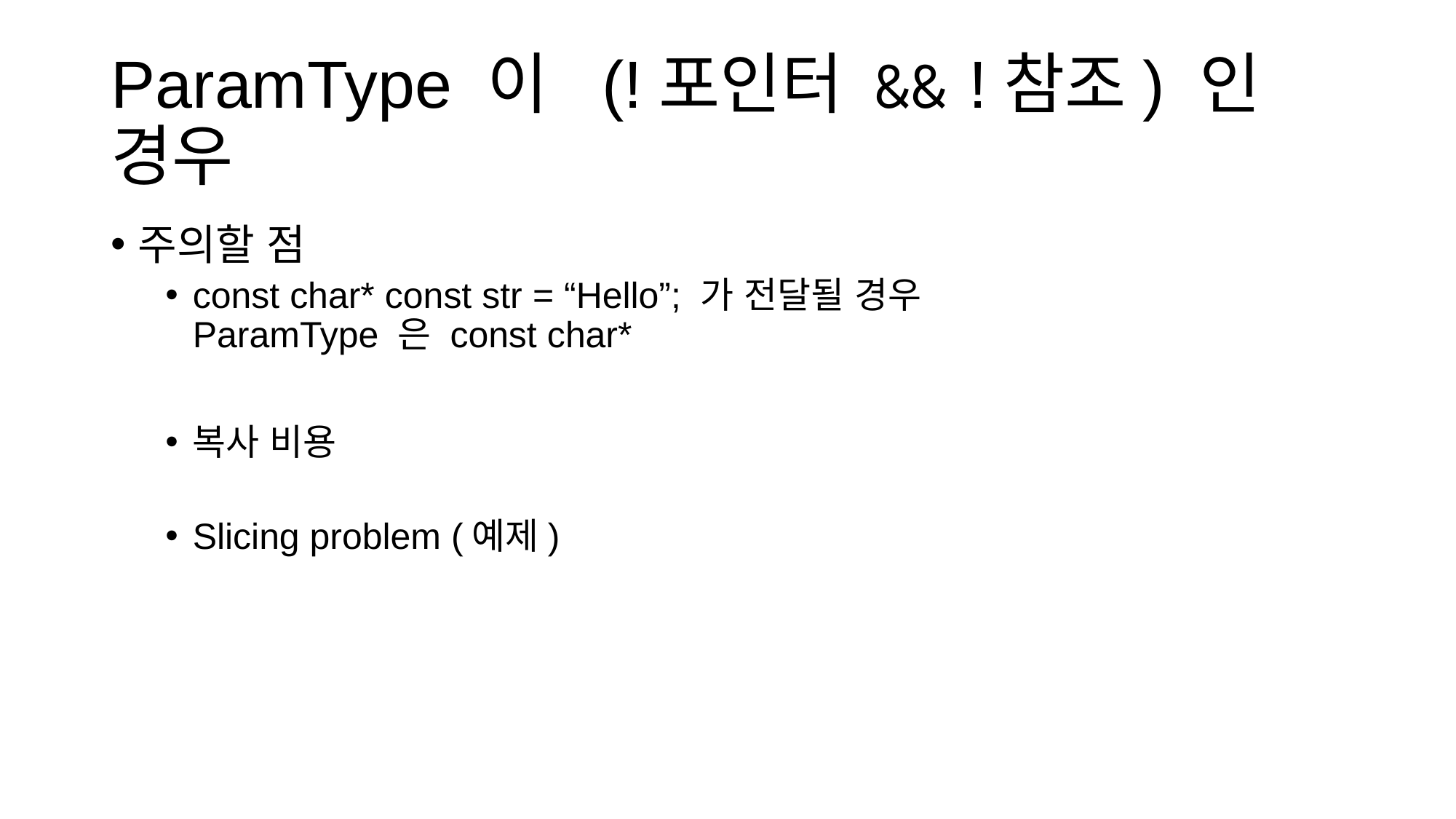

# ParamType 이  (!포인터 && !참조) 인 경우
주의할 점
const char* const str = “Hello”; 가 전달될 경우
ParamType 은 const char*

복사 비용

Slicing problem (예제)